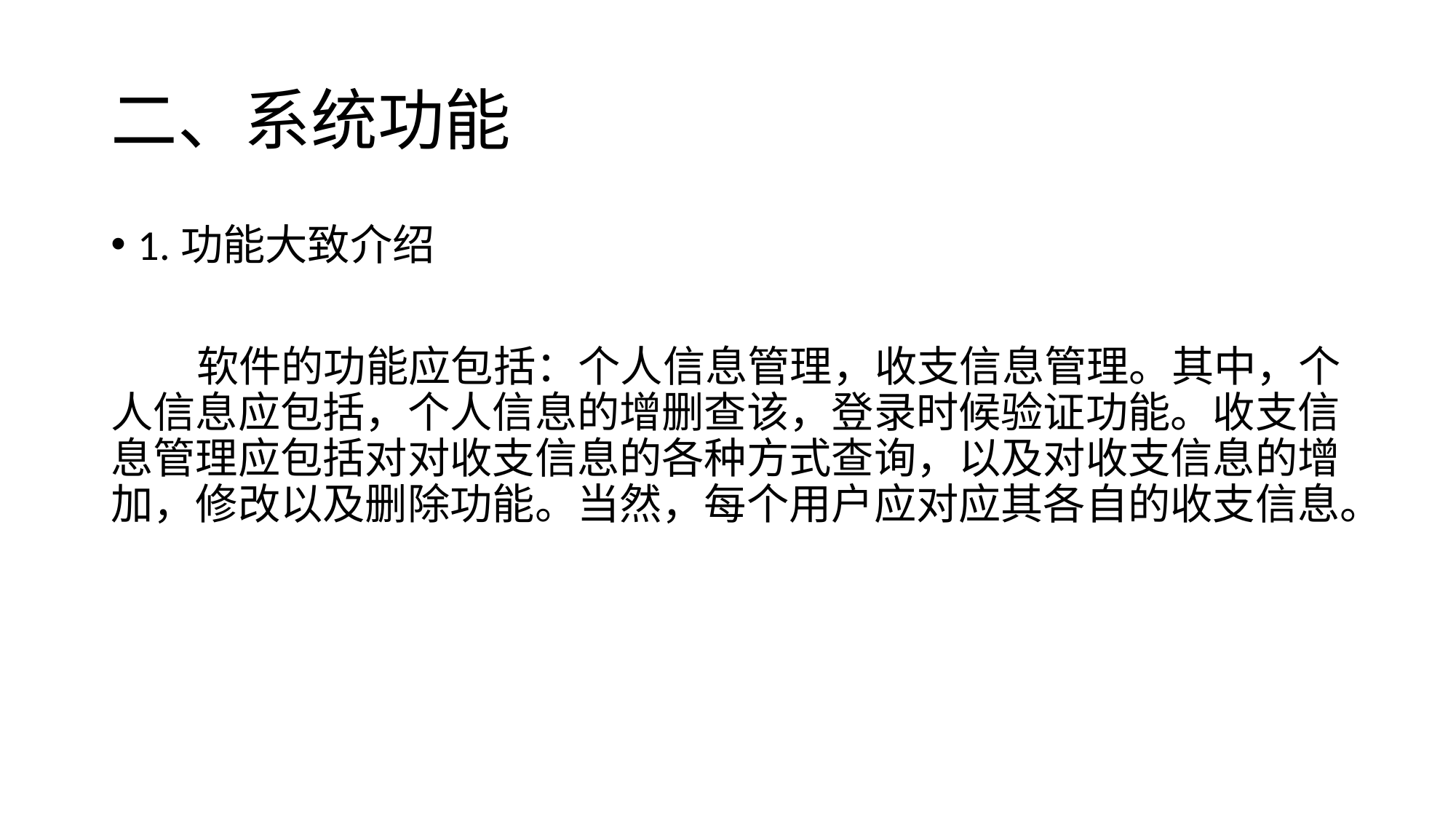

# 二、系统功能
1.功能大致介绍

        软件的功能应包括：个人信息管理，收支信息管理。其中，个人信息应包括，个人信息的增删查该，登录时候验证功能。收支信息管理应包括对对收支信息的各种方式查询，以及对收支信息的增加，修改以及删除功能。当然，每个用户应对应其各自的收支信息。